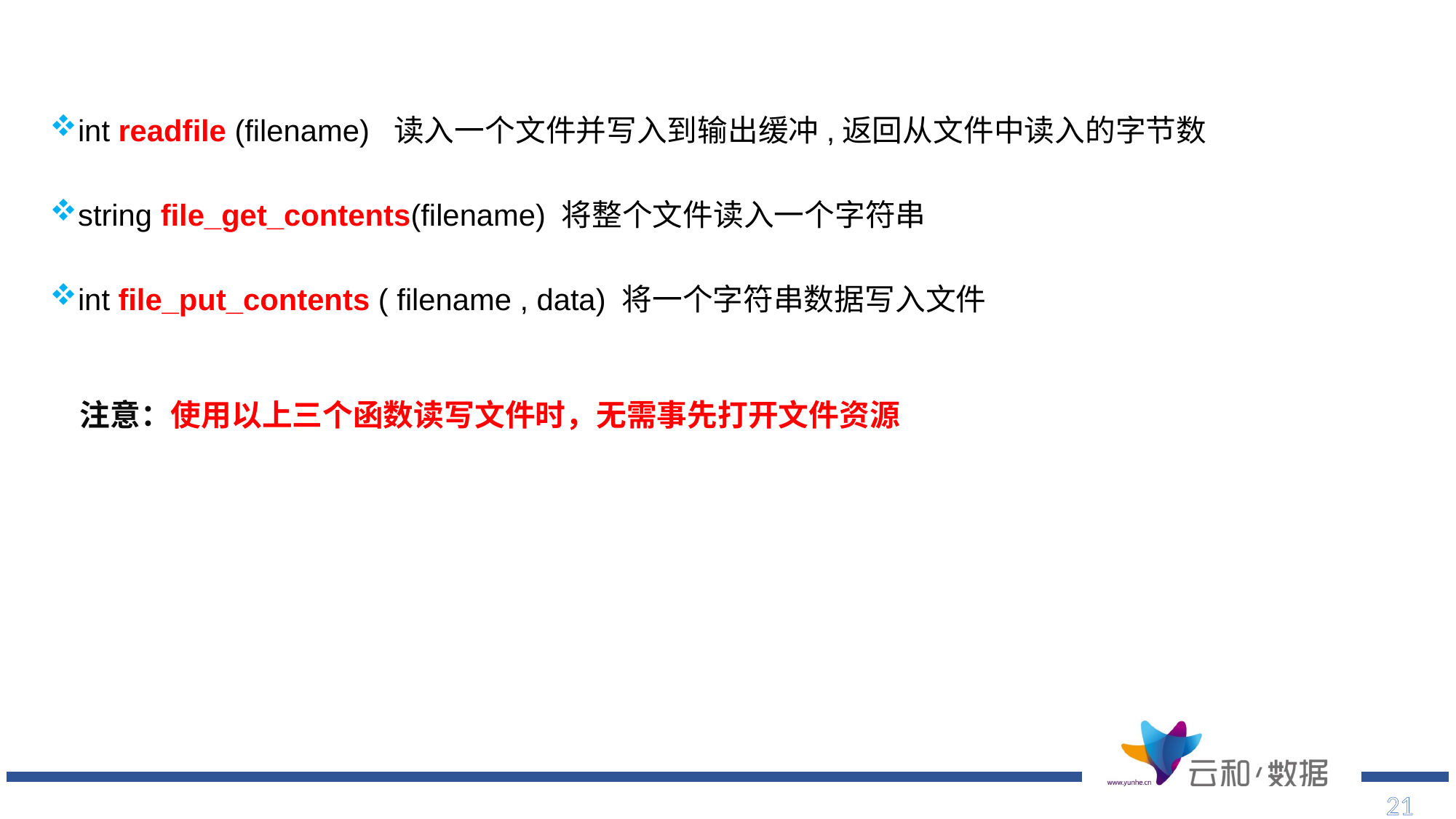

int readfile (filename)  读入一个文件并写入到输出缓冲,返回从文件中读入的字节数
string file_get_contents(filename) 将整个文件读入一个字符串
int file_put_contents ( filename , data) 将一个字符串数据写入文件

注意：使用以上三个函数读写文件时，无需事先打开文件资源